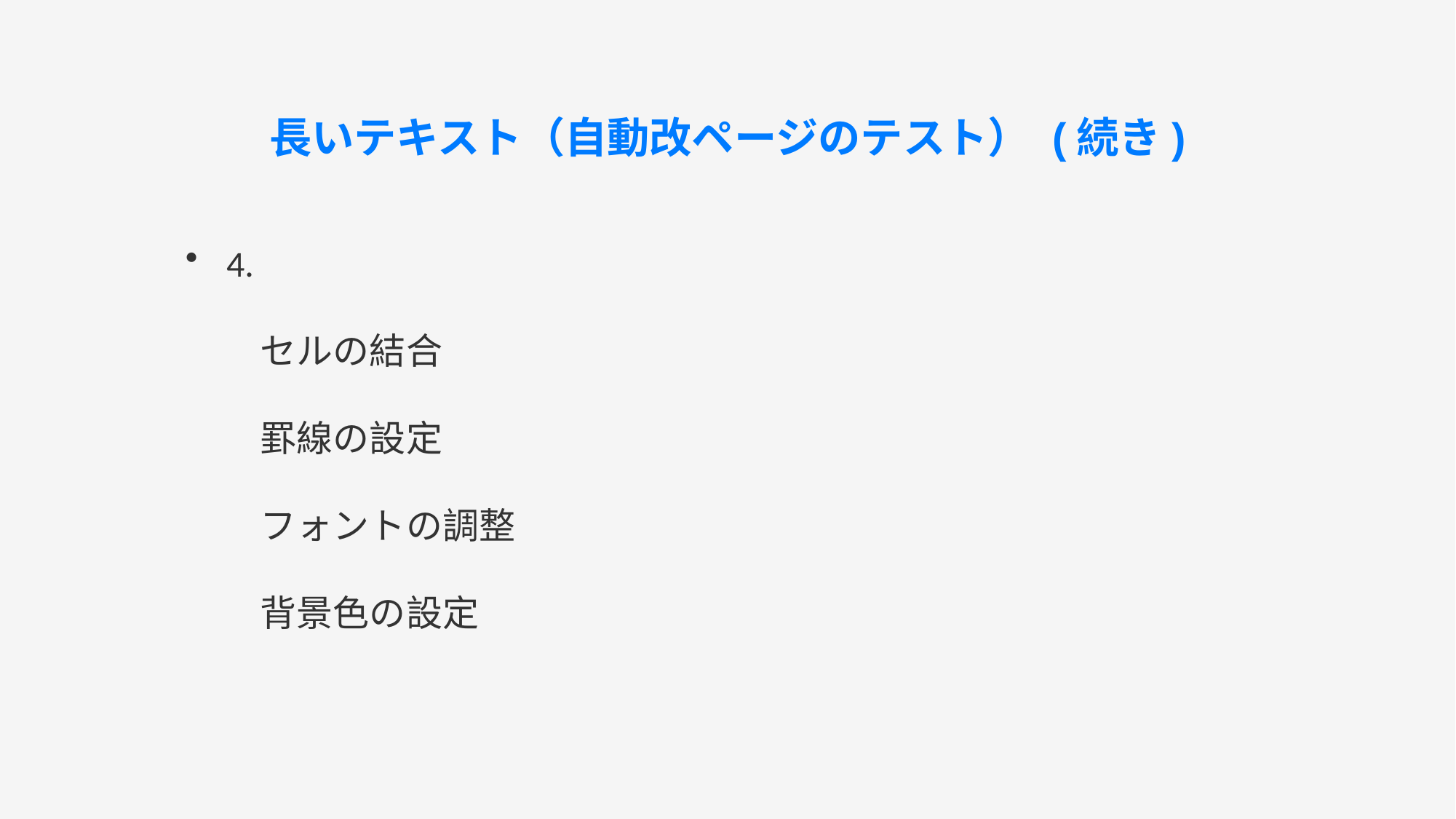

長いテキスト（自動改ページのテスト） (続き)
4.
 セルの結合
 罫線の設定
 フォントの調整
 背景色の設定